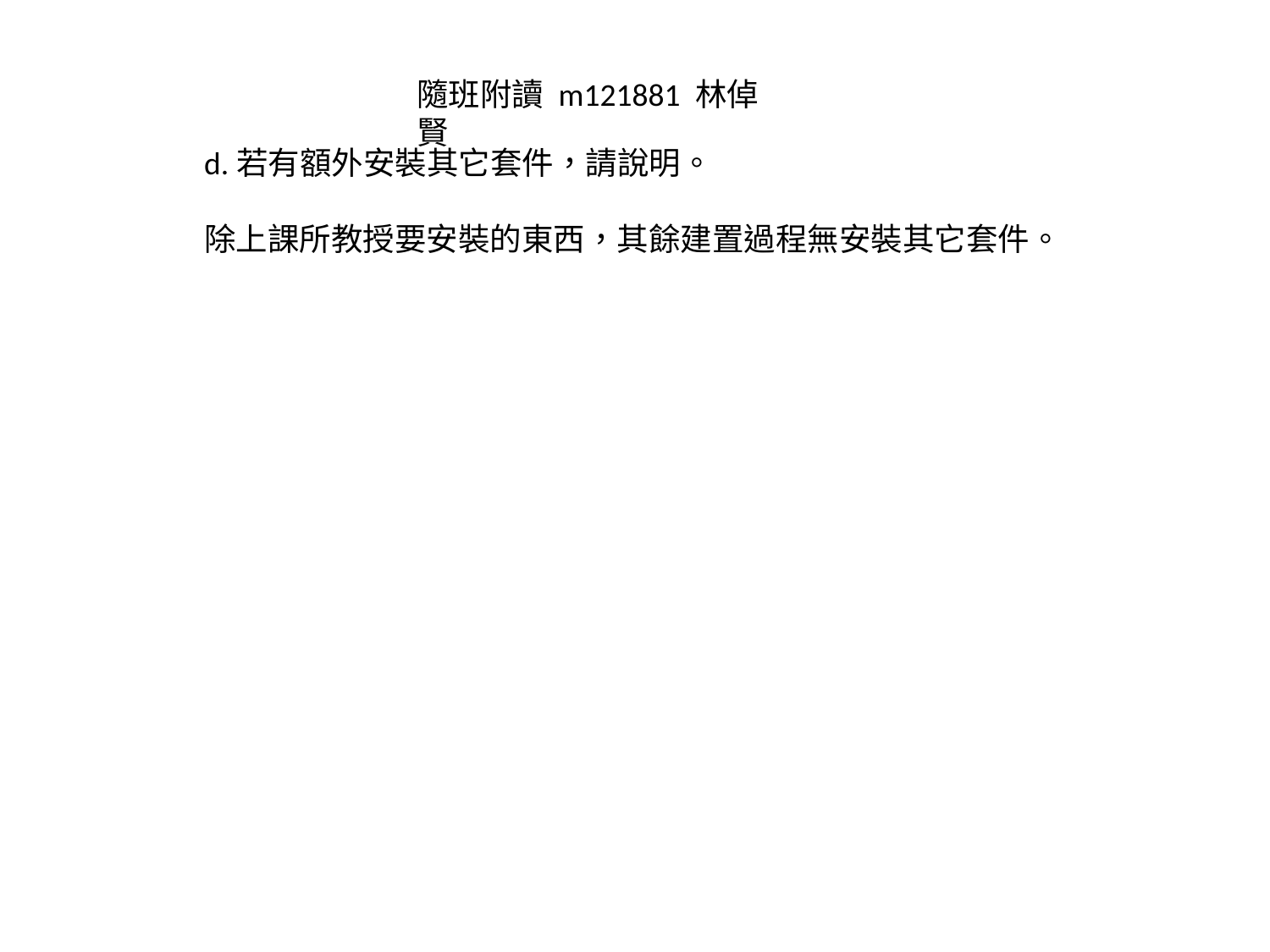

隨班附讀 m121881 林倬賢
d.若有額外安裝其它套件，請說明。

除上課所教授要安裝的東西，其餘建置過程無安裝其它套件。